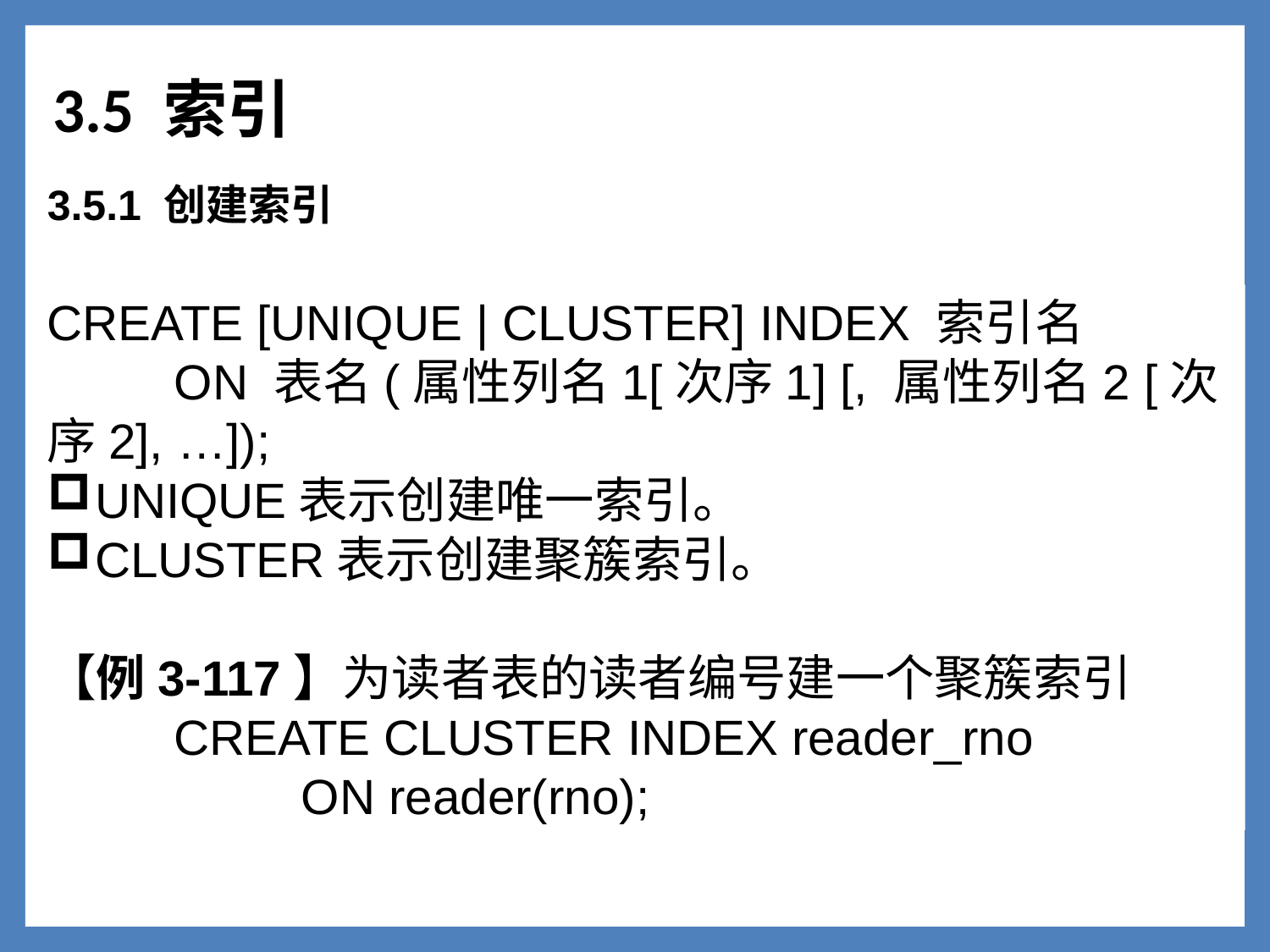

3.5 索引
3.5.1 创建索引

1
CREATE [UNIQUE | CLUSTER] INDEX 索引名
	ON 表名(属性列名1[次序1] [, 属性列名2 [次序2], …]);
UNIQUE表示创建唯一索引。
CLUSTER表示创建聚簇索引。

【例3-117】为读者表的读者编号建一个聚簇索引
	CREATE CLUSTER INDEX reader_rno
		ON reader(rno);